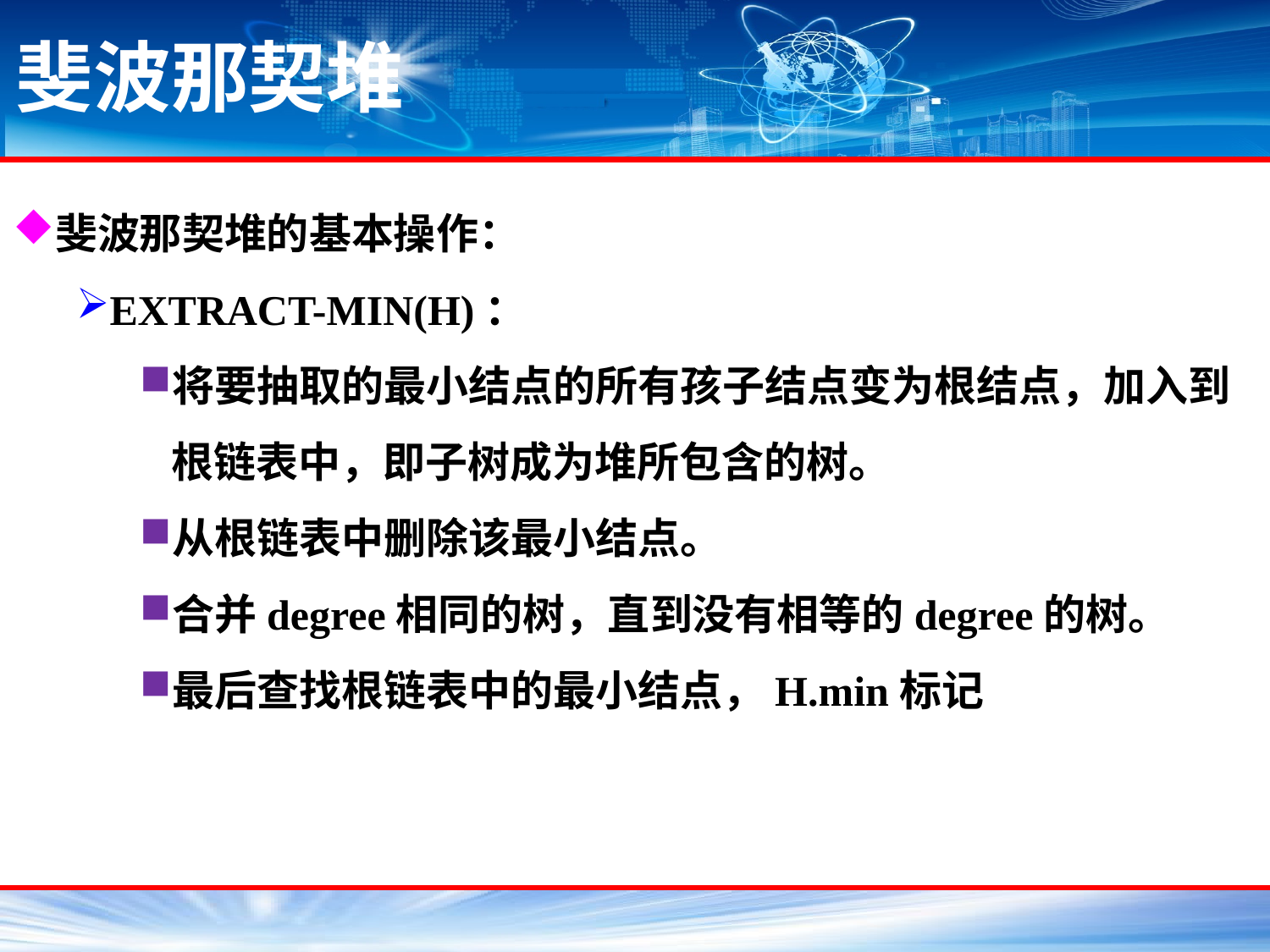

# 斐波那契堆
斐波那契堆的基本操作：
EXTRACT-MIN(H)：
将要抽取的最小结点的所有孩子结点变为根结点，加入到根链表中，即子树成为堆所包含的树。
从根链表中删除该最小结点。
合并degree相同的树，直到没有相等的degree的树。
最后查找根链表中的最小结点，H.min标记